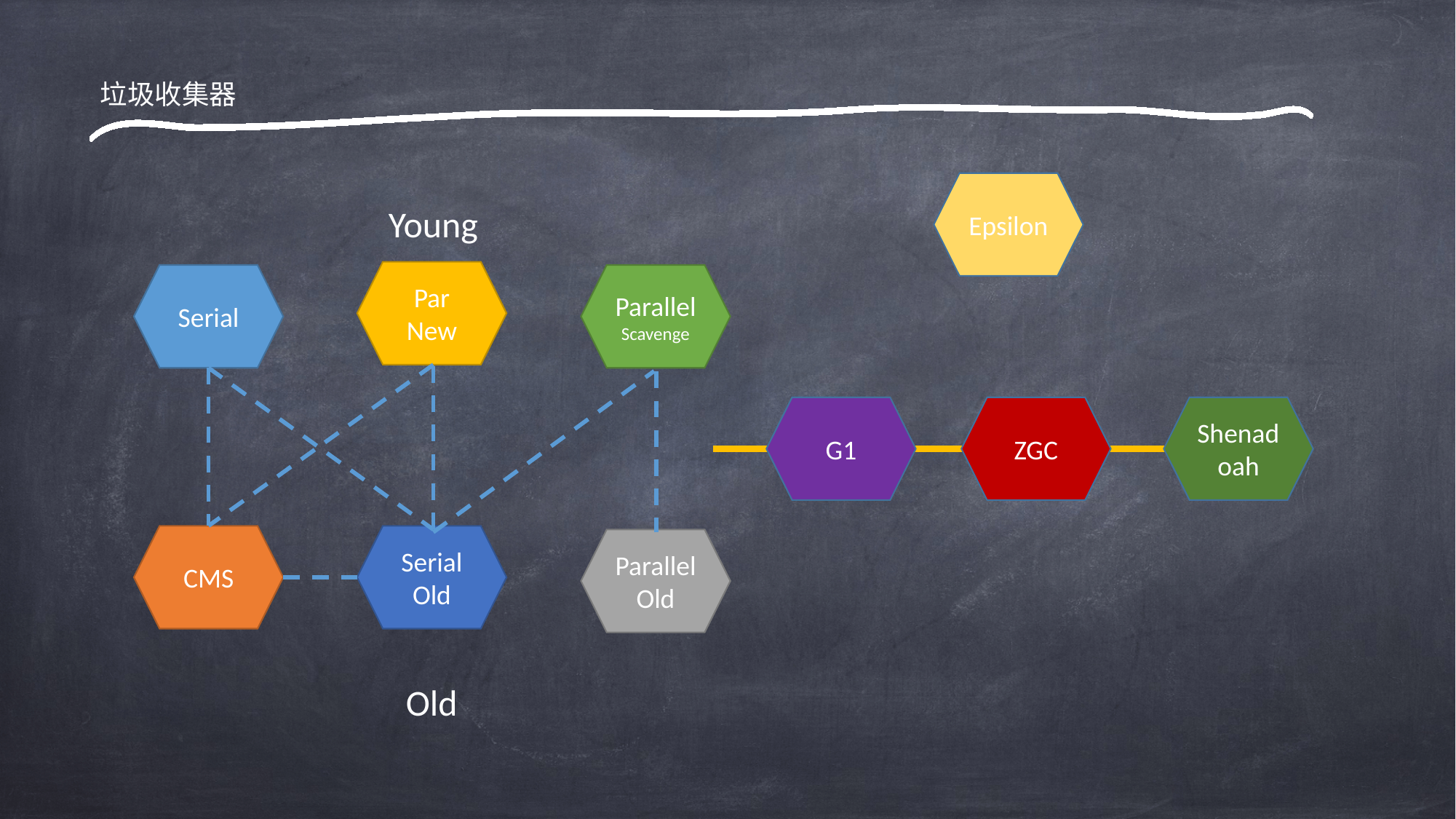

垃圾收集器

Epsilon
Young
Par
New
Serial
Parallel
Scavenge
G1
ZGC
Shenadoah
CMS
Serial
Old
Parallel
Old
Old